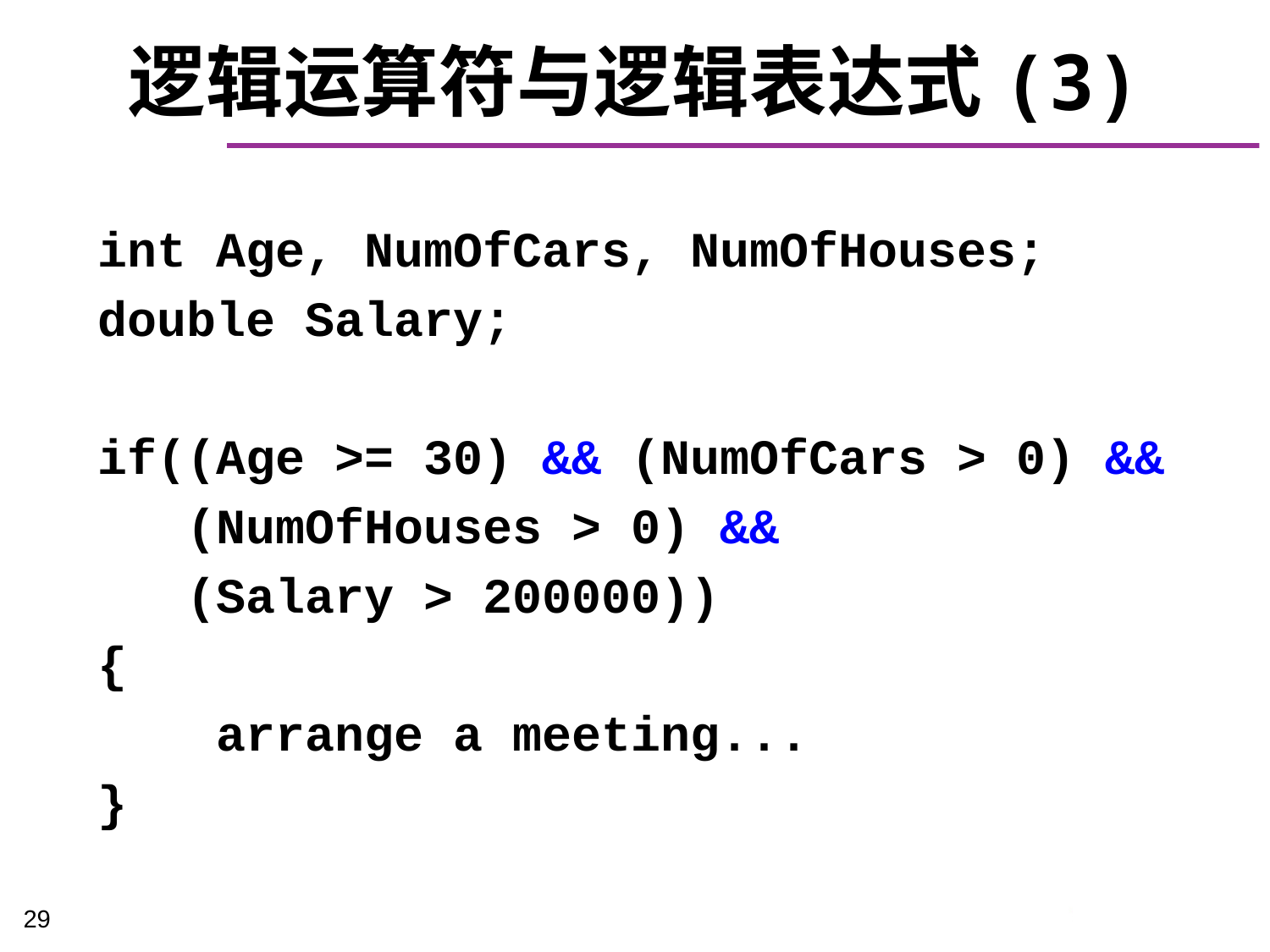

# 逻辑运算符与逻辑表达式(3)
int Age, NumOfCars, NumOfHouses;
double Salary;

if((Age >= 30) && (NumOfCars > 0) &&
   (NumOfHouses > 0) &&
   (Salary > 200000))
{
    arrange a meeting...
}
29